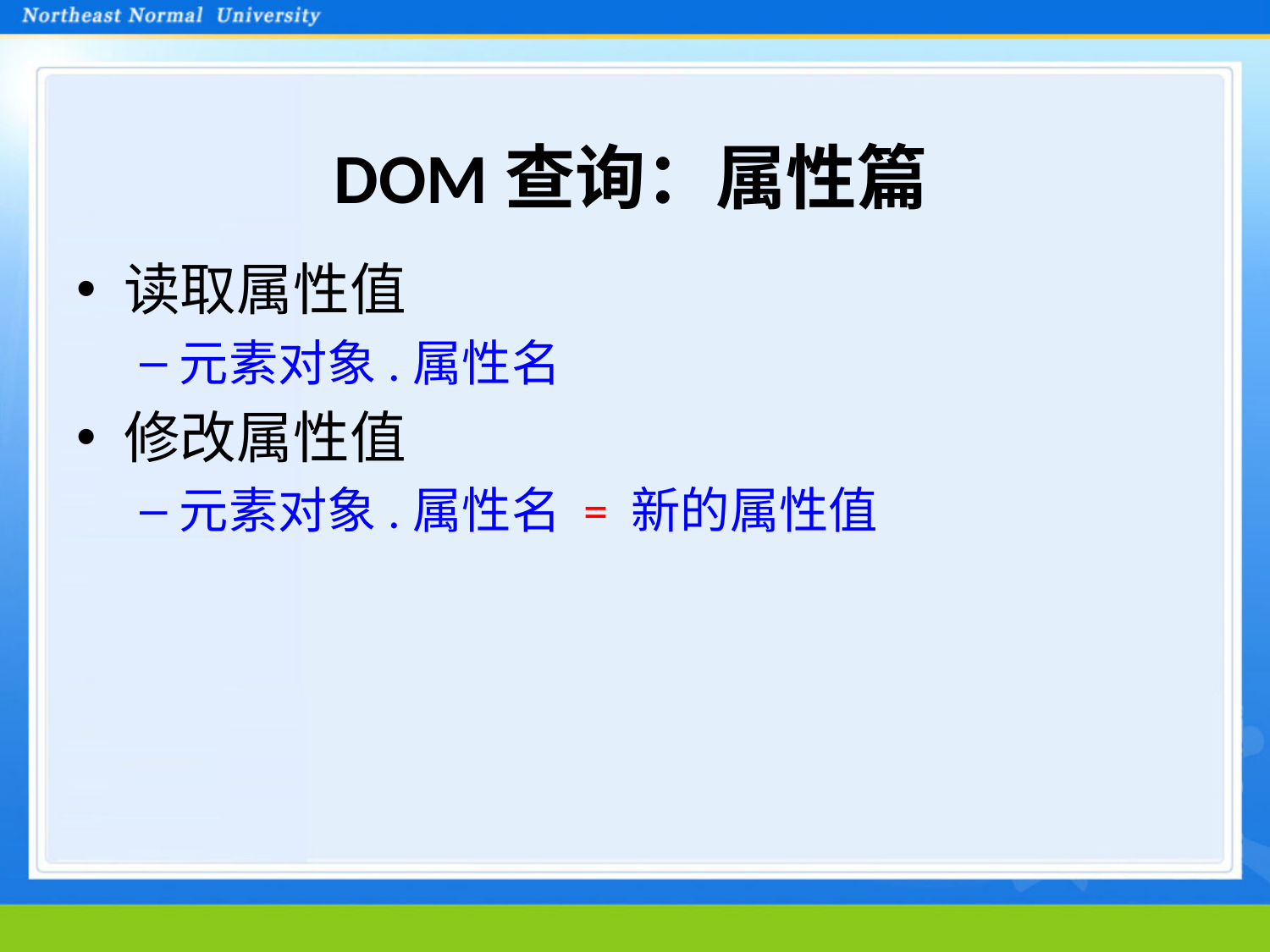

# DOM查询：属性篇
读取属性值
元素对象.属性名
修改属性值
元素对象.属性名 = 新的属性值